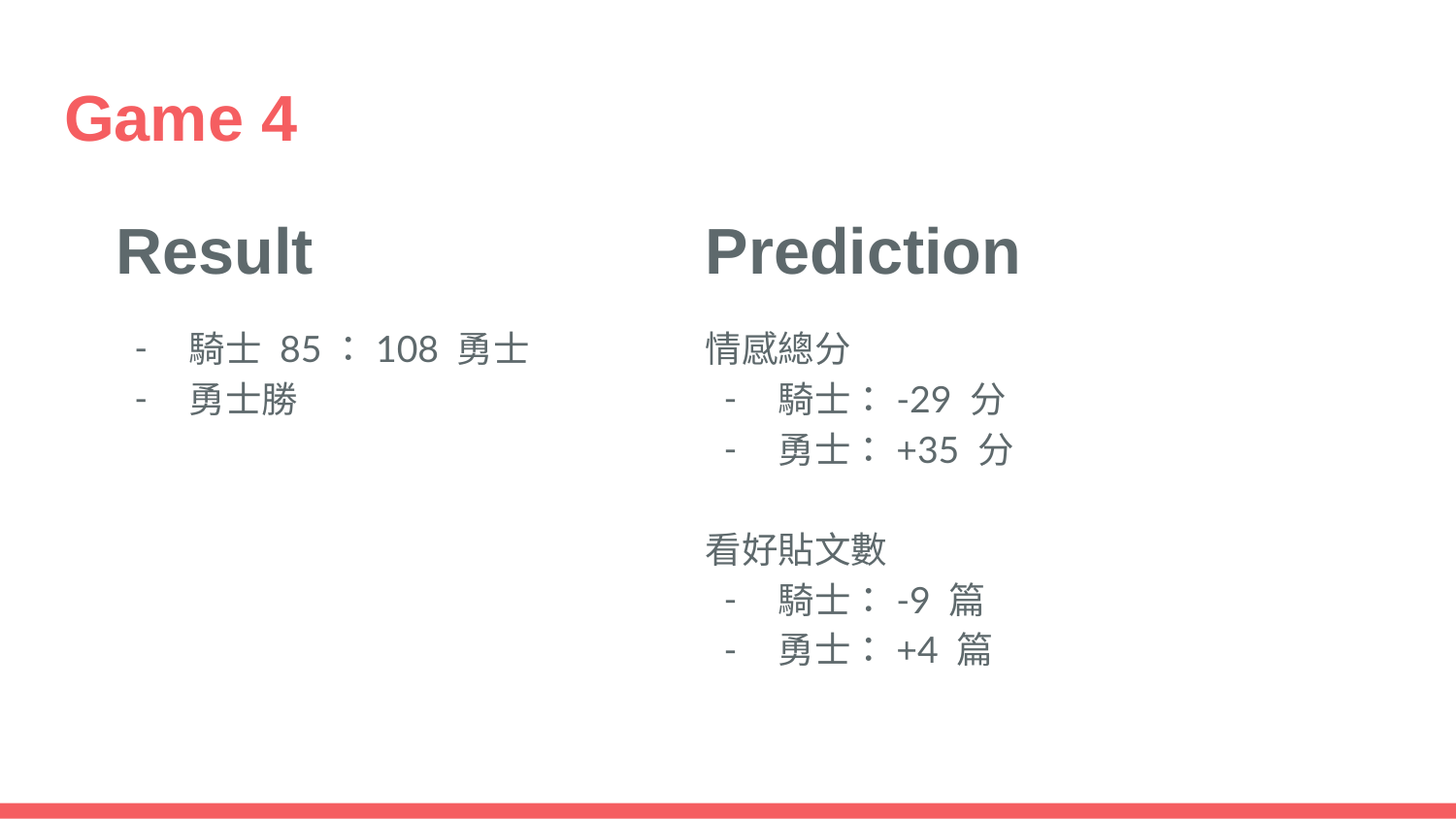

# Game 4
Result
騎士 85：108 勇士
勇士勝

Prediction
情感總分
騎士：-29 分
勇士：+35 分

看好貼文數
騎士：-9 篇
勇士：+4 篇